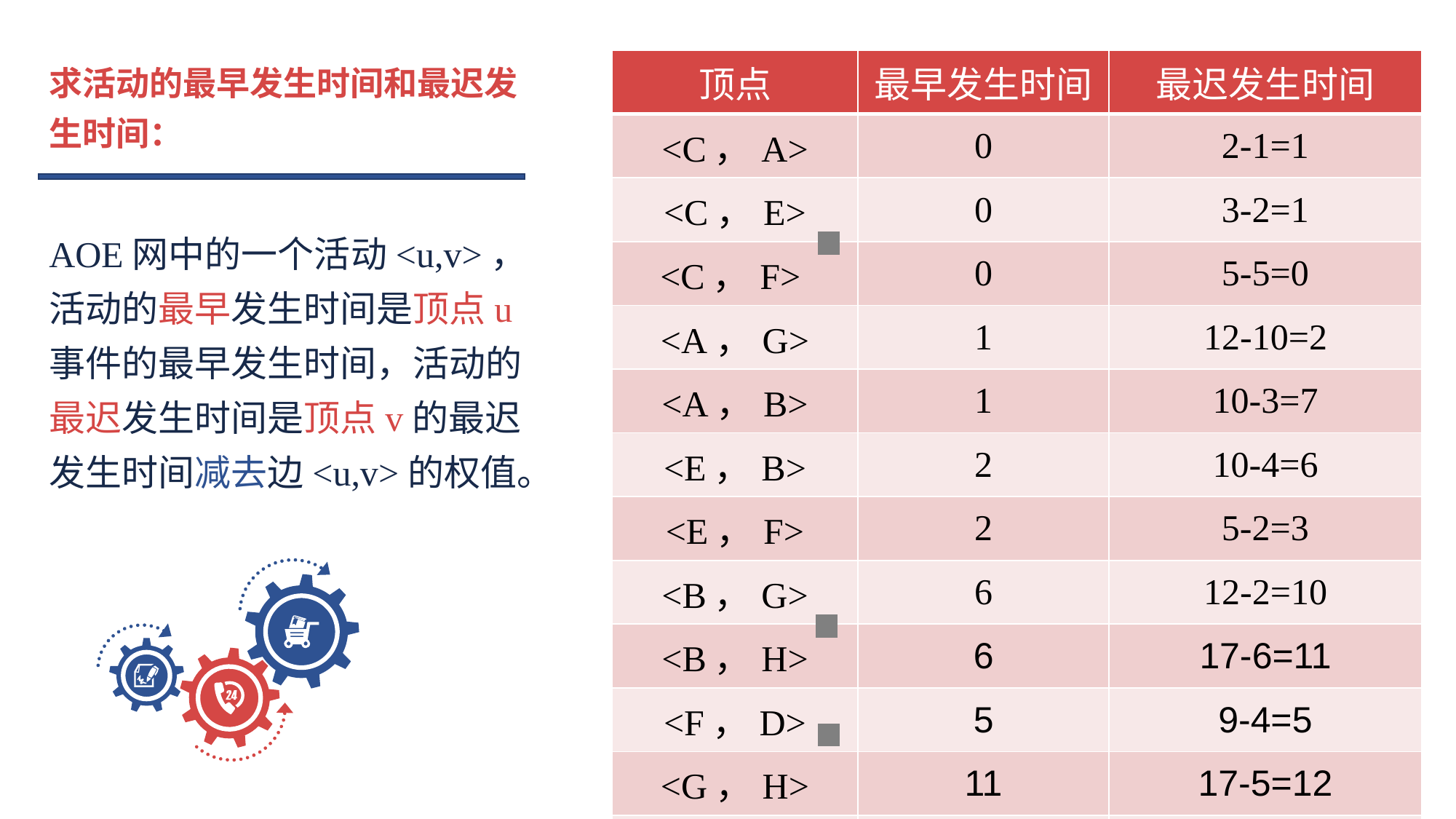

求活动的最早发生时间和最迟发生时间：
| 顶点 | 最早发生时间 | 最迟发生时间 |
| --- | --- | --- |
| <C，A> | 0 | 2-1=1 |
| <C，E> | 0 | 3-2=1 |
| <C，F> | 0 | 5-5=0 |
| <A，G> | 1 | 12-10=2 |
| <A，B> | 1 | 10-3=7 |
| <E，B> | 2 | 10-4=6 |
| <E，F> | 2 | 5-2=3 |
| <B，G> | 6 | 12-2=10 |
| <B，H> | 6 | 17-6=11 |
| <F，D> | 5 | 9-4=5 |
| <G，H> | 11 | 17-5=12 |
| <D，H> | 9 | 17-8=9 |

AOE网中的一个活动<u,v>，活动的最早发生时间是顶点u事件的最早发生时间，活动的最迟发生时间是顶点v的最迟发生时间减去边<u,v>的权值。